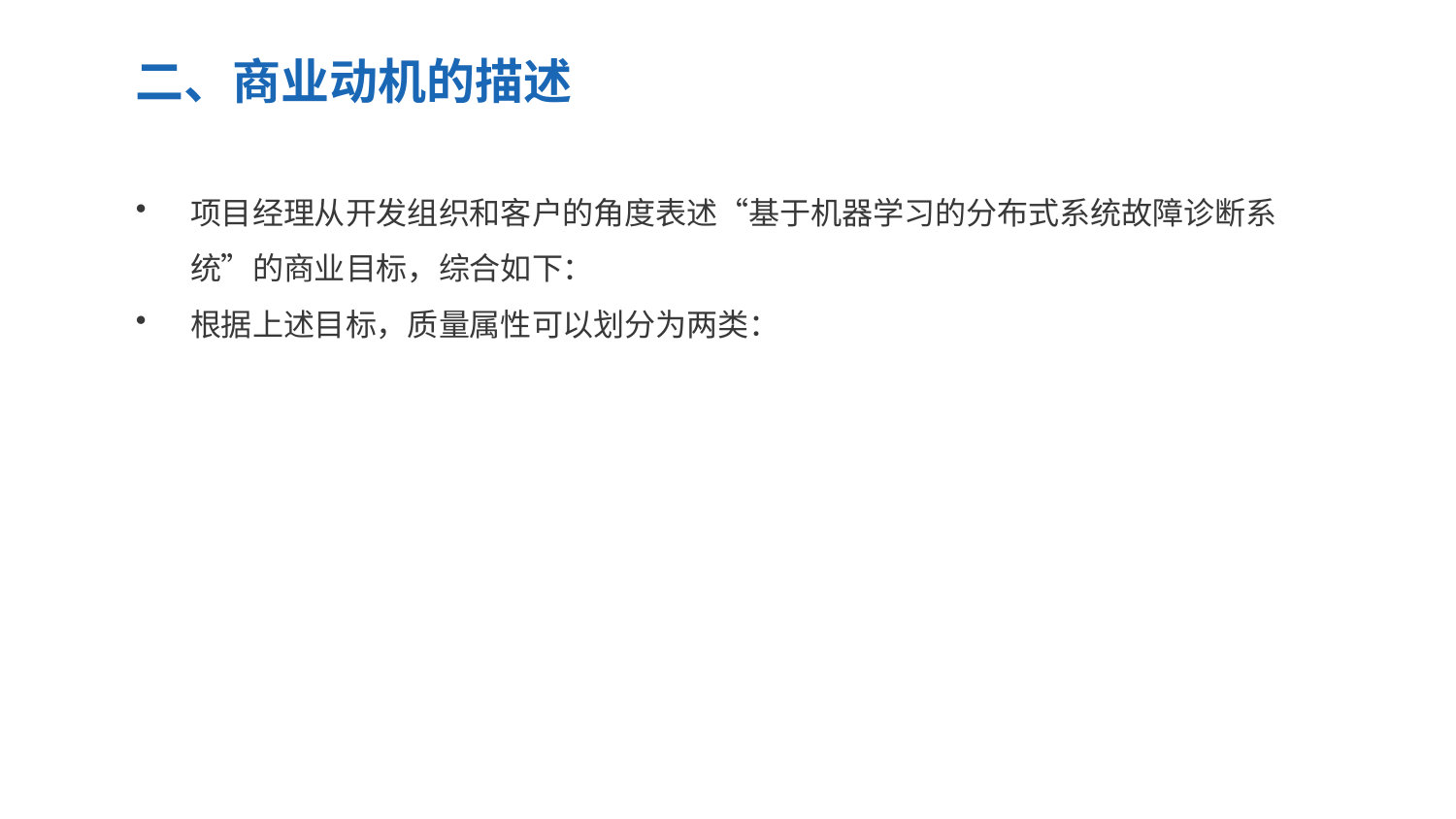

二、商业动机的描述
项目经理从开发组织和客户的角度表述“基于机器学习的分布式系统故障诊断系统”的商业目标，综合如下：
根据上述目标，质量属性可以划分为两类：